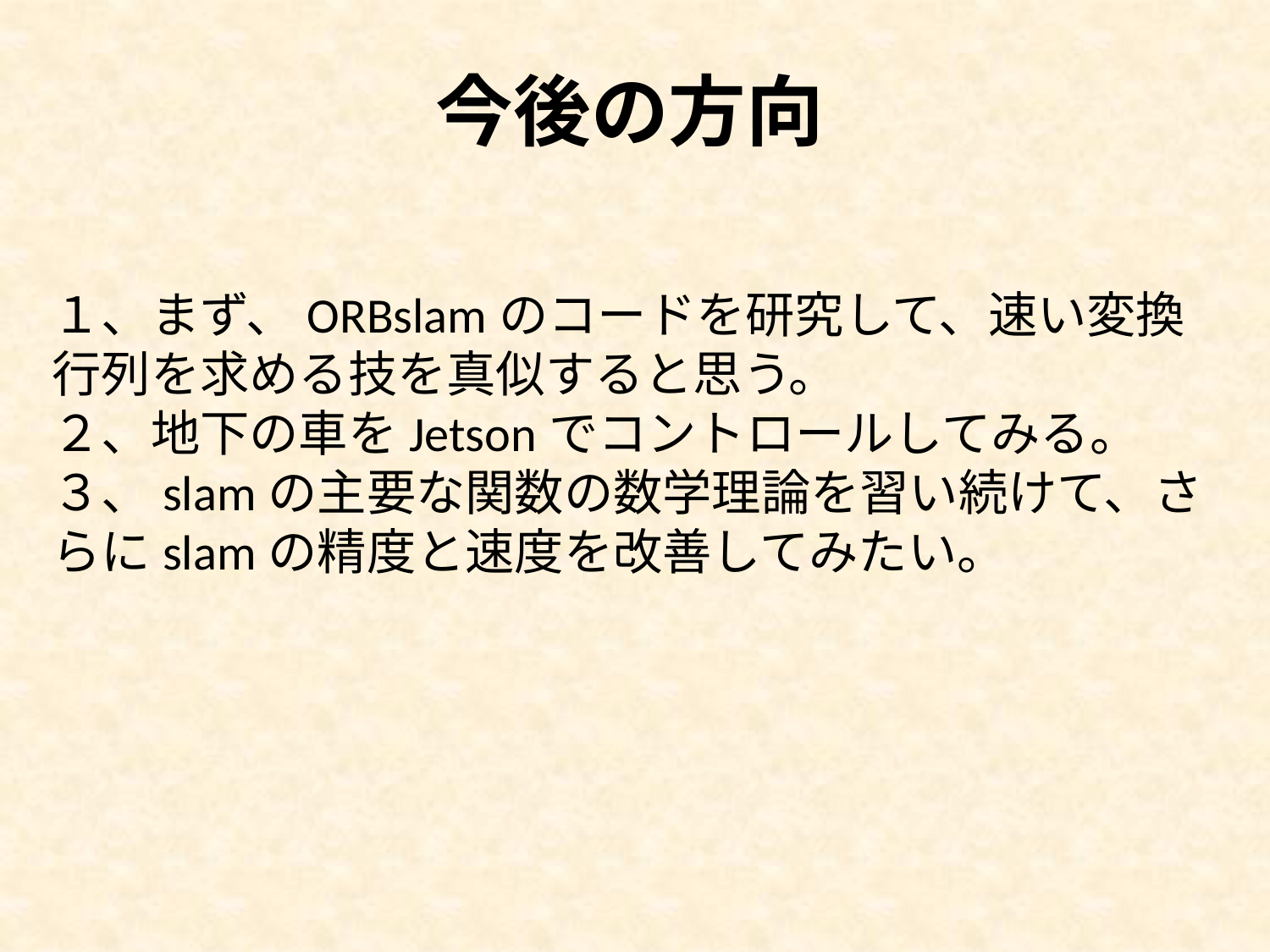

今後の方向
１、まず、ORBslamのコードを研究して、速い変換行列を求める技を真似すると思う。
２、地下の車をJetsonでコントロールしてみる。
３、slamの主要な関数の数学理論を習い続けて、さらにslamの精度と速度を改善してみたい。